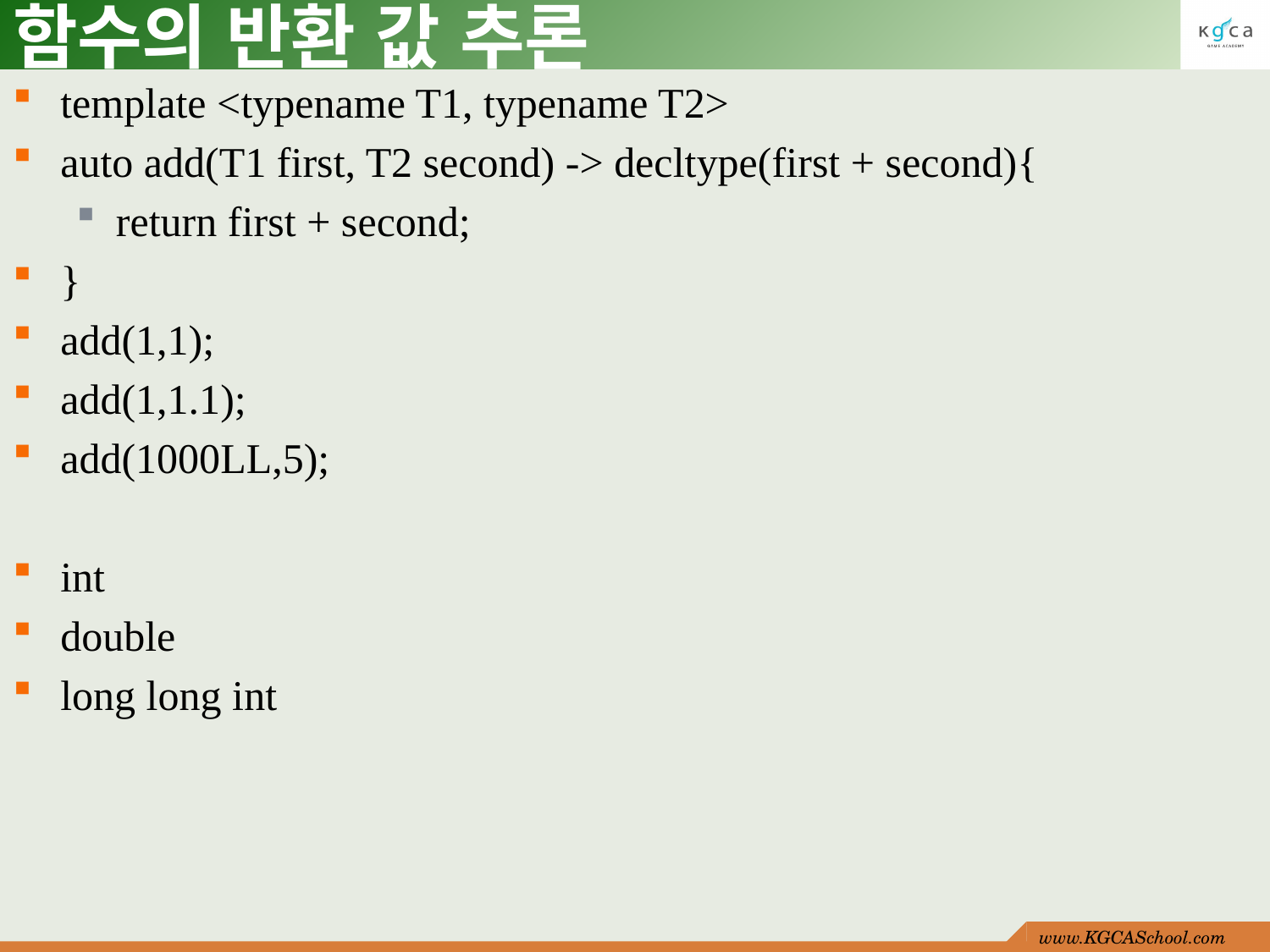

# 함수의 반환 값 추론
template <typename T1, typename T2>
auto add(T1 first, T2 second) -> decltype(first + second){
return first + second;
}
add(1,1);
add(1,1.1);
add(1000LL,5);

int
double
long long int